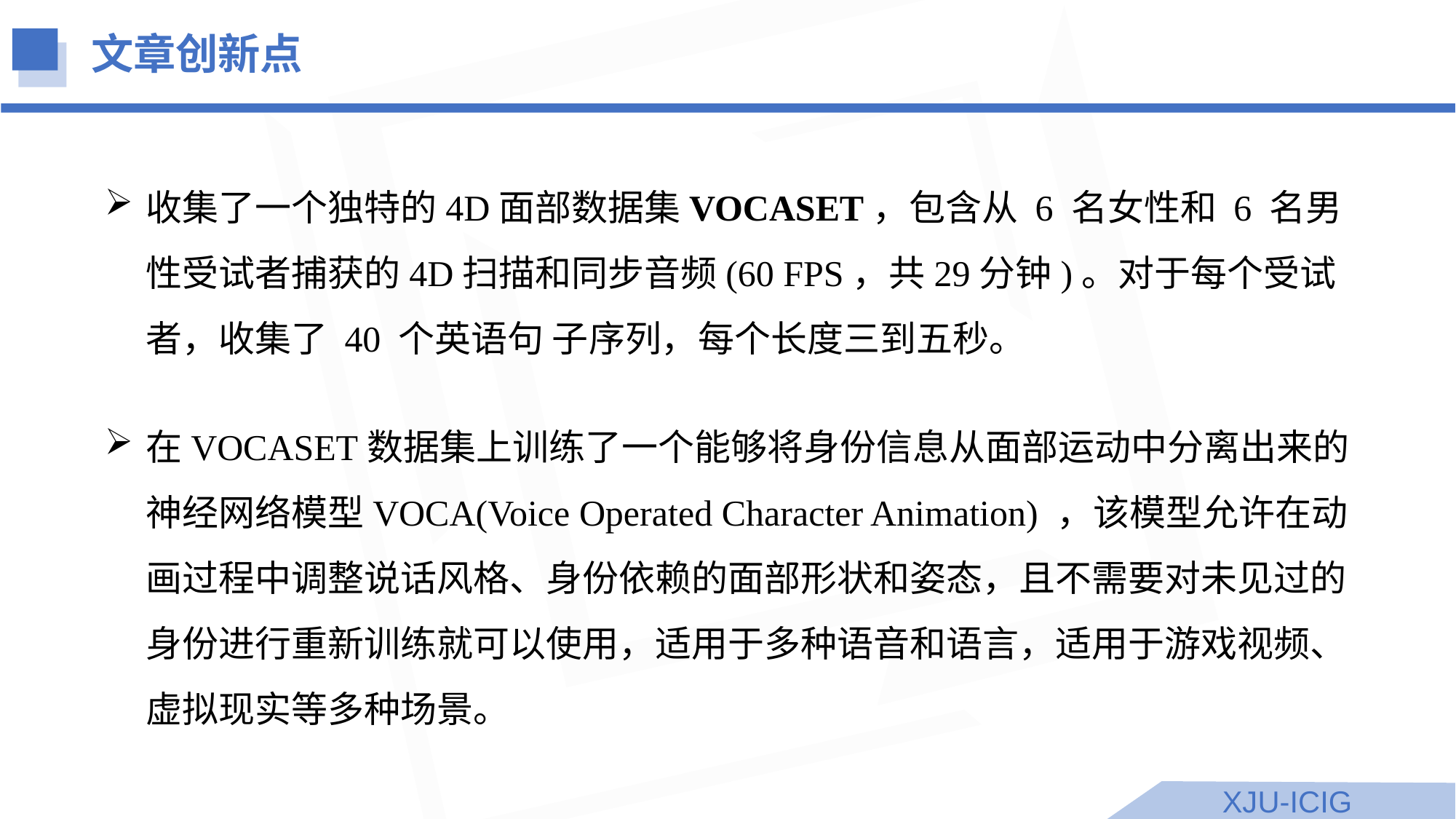

文章创新点

收集了一个独特的4D面部数据集VOCASET，包含从 6 名女性和 6 名男性受试者捕获的4D扫描和同步音频(60 FPS，共29分钟)。对于每个受试者，收集了 40 个英语句 子序列，每个长度三到五秒。
在VOCASET数据集上训练了一个能够将身份信息从面部运动中分离出来的神经网络模型VOCA(Voice Operated Character Animation) ，该模型允许在动画过程中调整说话风格、身份依赖的面部形状和姿态，且不需要对未见过的身份进行重新训练就可以使用，适用于多种语音和语言，适用于游戏视频、虚拟现实等多种场景。
XJU-ICIG